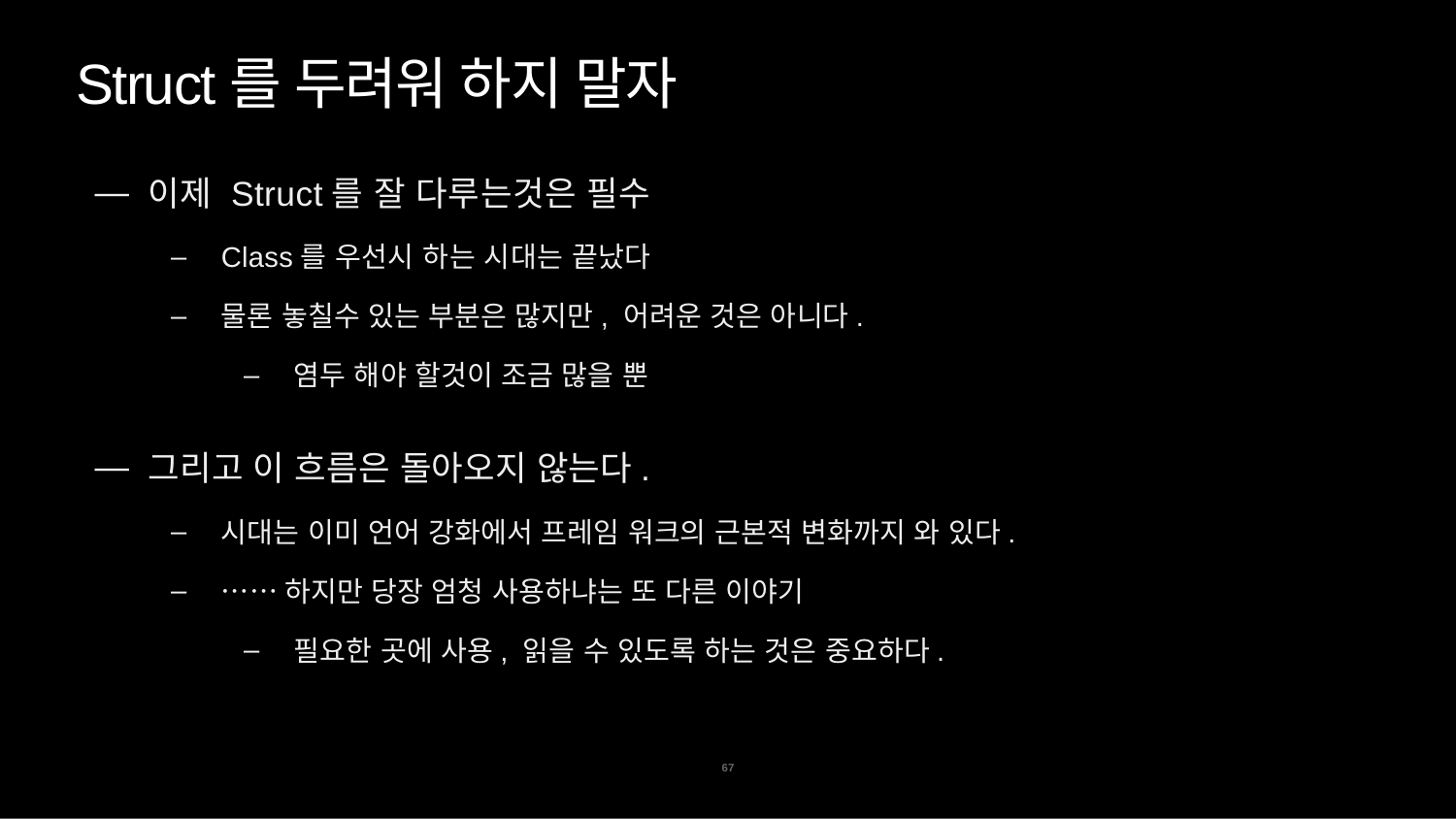

# Struct를 두려워 하지 말자
이제 Struct를 잘 다루는것은 필수
Class를 우선시 하는 시대는 끝났다
물론 놓칠수 있는 부분은 많지만, 어려운 것은 아니다.
염두 해야 할것이 조금 많을 뿐

그리고 이 흐름은 돌아오지 않는다.
시대는 이미 언어 강화에서 프레임 워크의 근본적 변화까지 와 있다.
……하지만 당장 엄청 사용하냐는 또 다른 이야기
필요한 곳에 사용, 읽을 수 있도록 하는 것은 중요하다.
67